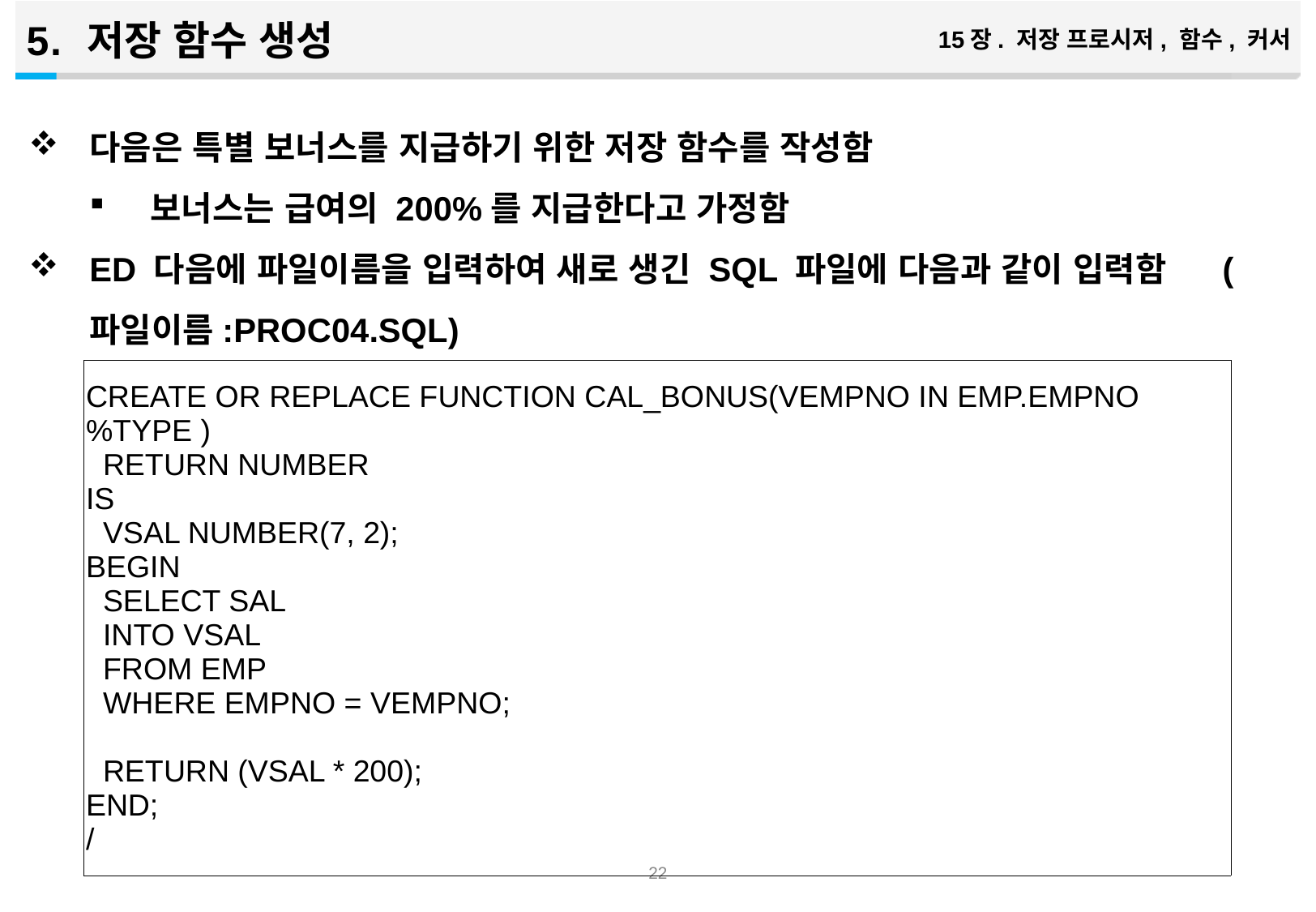

저장 함수 생성
15장. 저장 프로시저, 함수, 커서
다음은 특별 보너스를 지급하기 위한 저장 함수를 작성함
보너스는 급여의 200%를 지급한다고 가정함
ED 다음에 파일이름을 입력하여 새로 생긴 SQL 파일에 다음과 같이 입력함     (파일이름:PROC04.SQL)
| CREATE OR REPLACE FUNCTION CAL\_BONUS(VEMPNO IN EMP.EMPNO%TYPE ) RETURN NUMBER IS VSAL NUMBER(7, 2); BEGIN SELECT SAL INTO VSAL FROM EMP WHERE EMPNO = VEMPNO; RETURN (VSAL \* 200); END; / |
| --- |
22